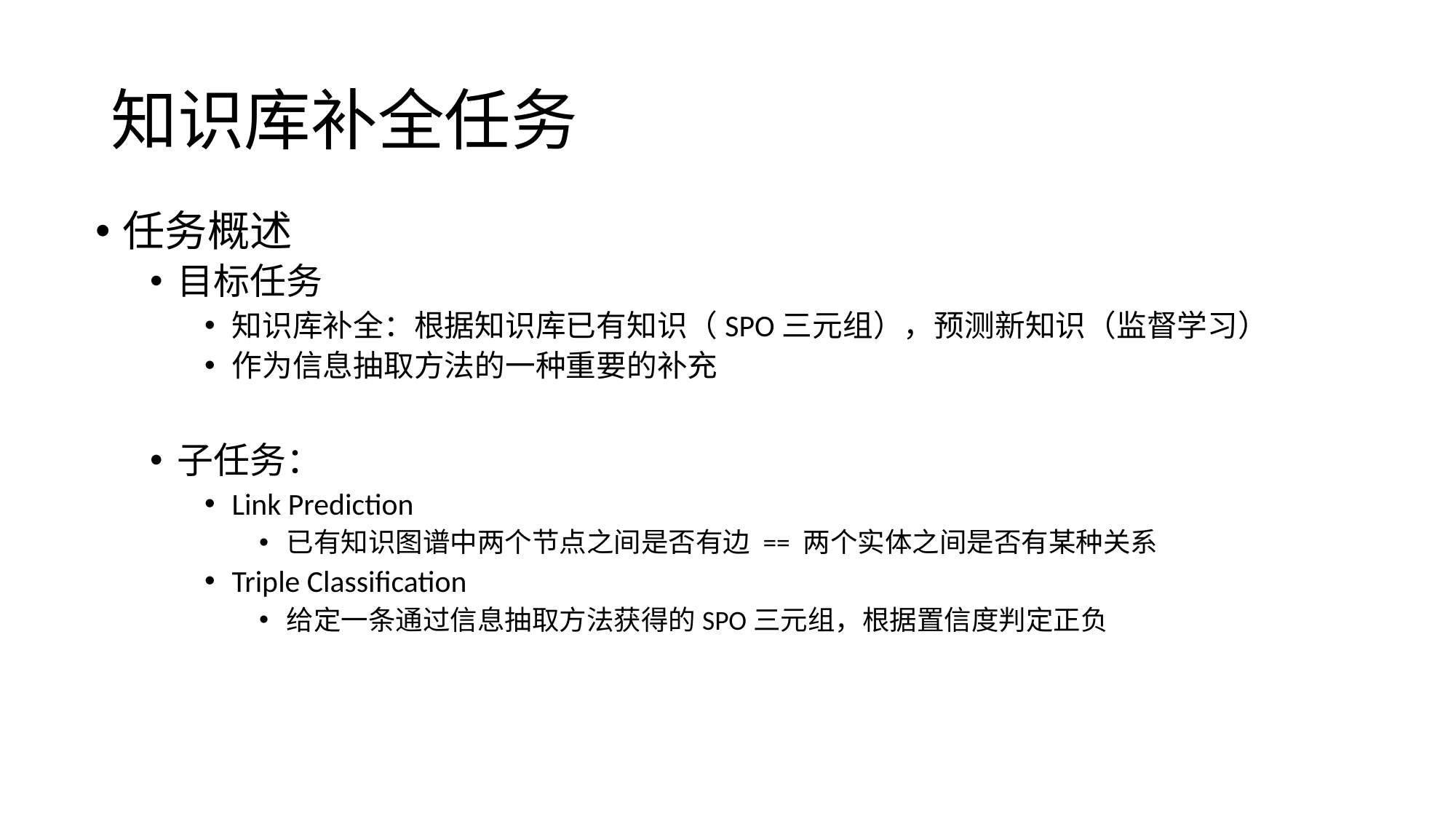

# 知识库补全任务
任务概述
目标任务
知识库补全：根据知识库已有知识（SPO三元组），预测新知识（监督学习）
作为信息抽取方法的一种重要的补充

子任务：
Link Prediction
已有知识图谱中两个节点之间是否有边 == 两个实体之间是否有某种关系
Triple Classification
给定一条通过信息抽取方法获得的SPO三元组，根据置信度判定正负